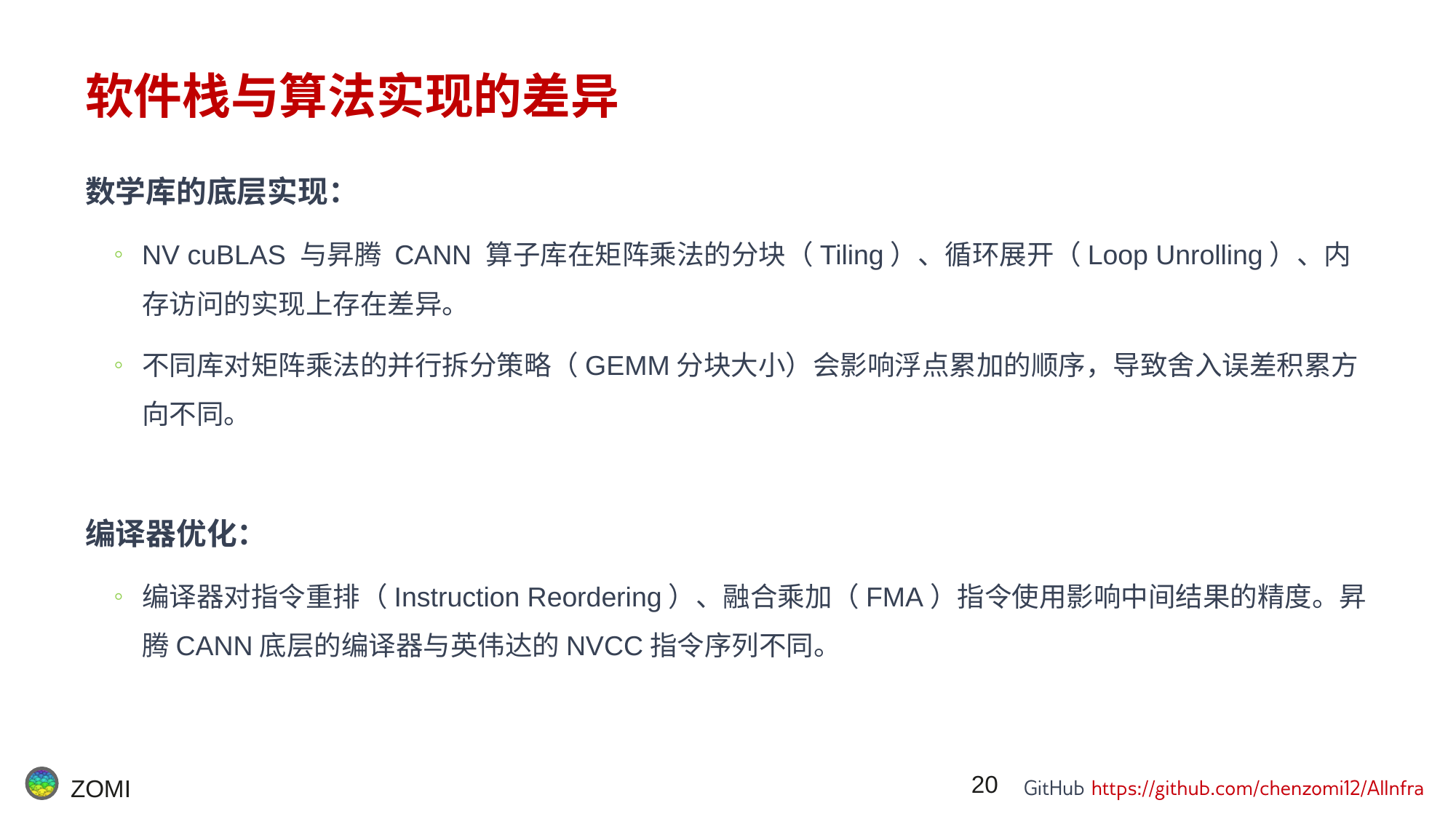

# 软件栈与算法实现的差异
数学库的底层实现：
NV cuBLAS 与昇腾 CANN 算子库在矩阵乘法的分块（Tiling）、循环展开（Loop Unrolling）、内存访问的实现上存在差异。
不同库对矩阵乘法的并行拆分策略（GEMM分块大小）会影响浮点累加的顺序，导致舍入误差积累方向不同。

编译器优化：
编译器对指令重排（Instruction Reordering）、融合乘加（FMA）指令使用影响中间结果的精度。昇腾CANN底层的编译器与英伟达的NVCC指令序列不同。